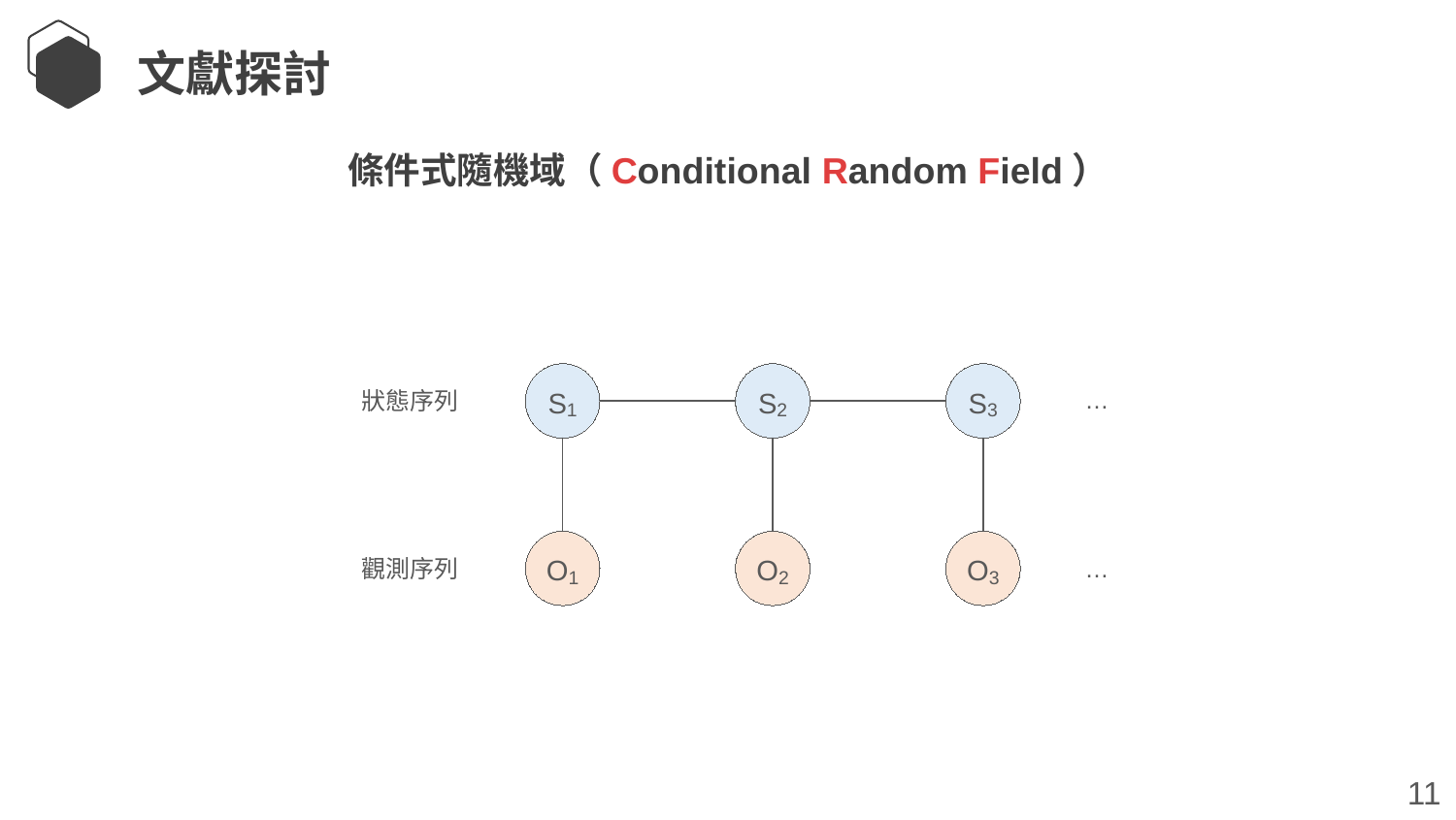

文獻探討
條件式隨機域（Conditional Random Field）
S1
S2
S3
…
狀態序列
O1
O2
O3
…
觀測序列
11